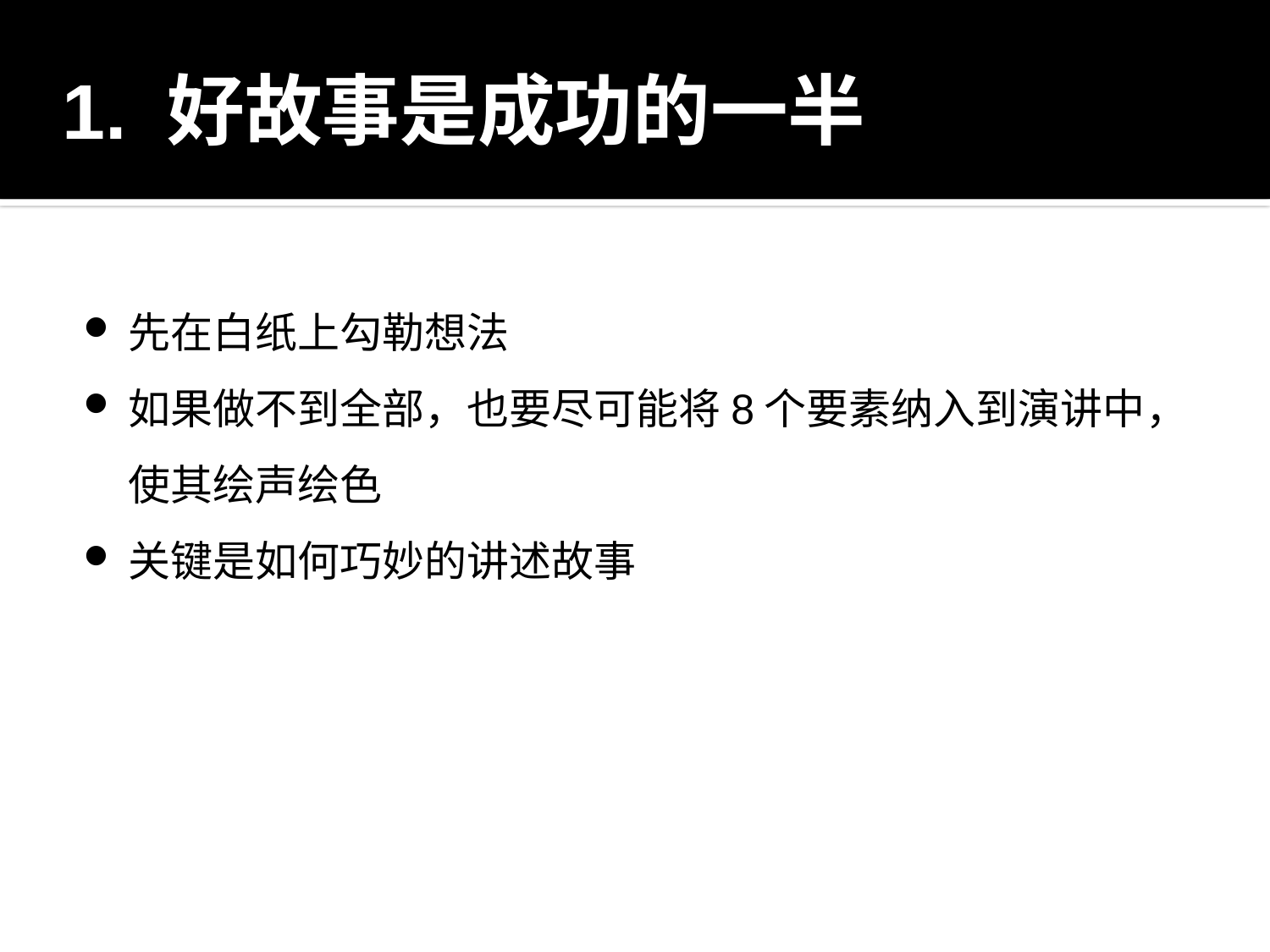

# 1. 好故事是成功的一半
先在白纸上勾勒想法
如果做不到全部，也要尽可能将8个要素纳入到演讲中，使其绘声绘色
关键是如何巧妙的讲述故事